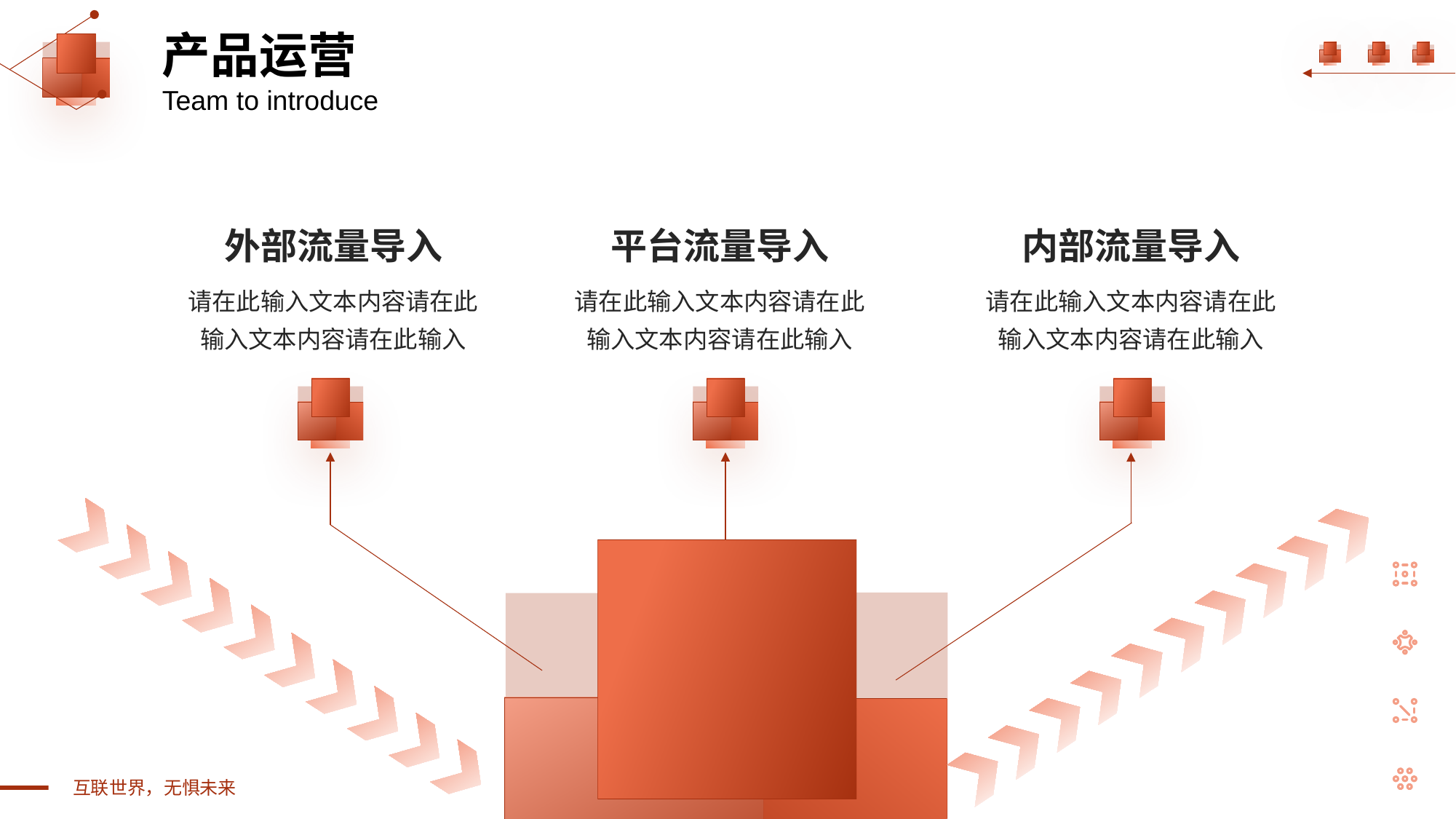

产品运营
Team to introduce
外部流量导入
平台流量导入
内部流量导入
请在此输入文本内容请在此输入文本内容请在此输入
请在此输入文本内容请在此输入文本内容请在此输入
请在此输入文本内容请在此输入文本内容请在此输入